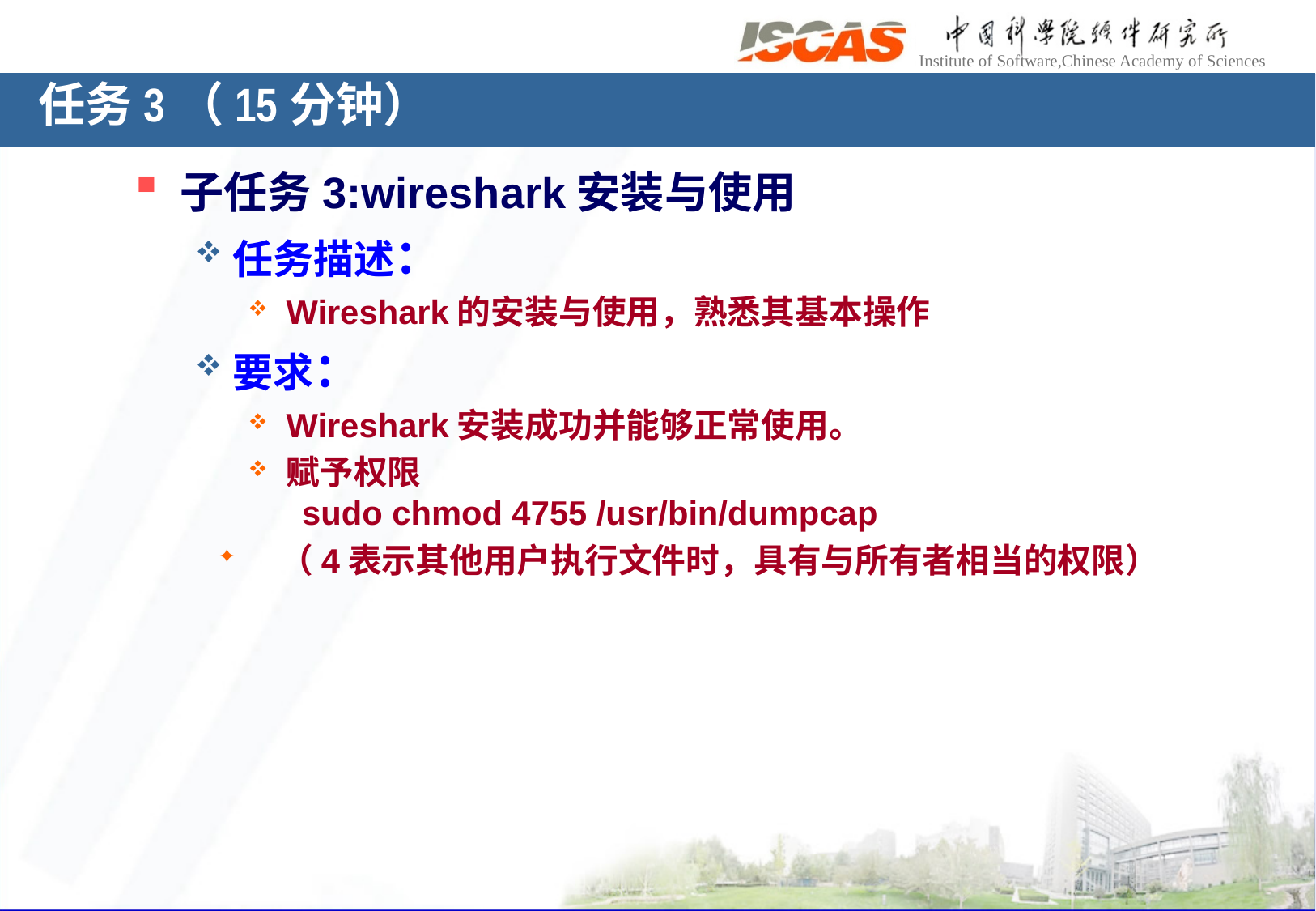

任务3（15分钟）
子任务3:wireshark安装与使用
任务描述：
Wireshark的安装与使用，熟悉其基本操作
要求：
Wireshark安装成功并能够正常使用。
赋予权限
 sudo chmod 4755 /usr/bin/dumpcap
   （4表示其他用户执行文件时，具有与所有者相当的权限）